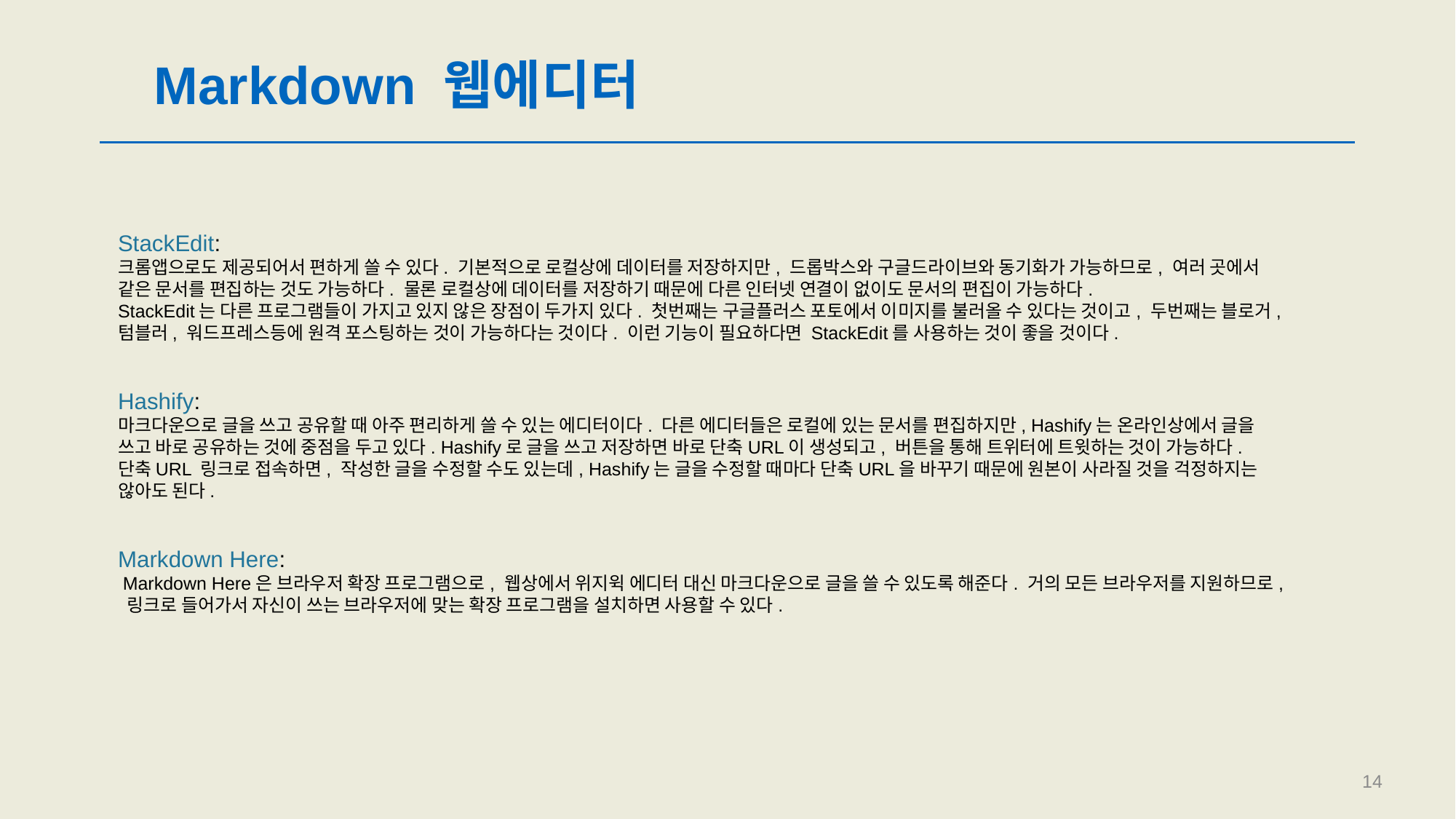

# Markdown 웹에디터

StackEdit:
크롬앱으로도 제공되어서 편하게 쓸 수 있다. 기본적으로 로컬상에 데이터를 저장하지만, 드롭박스와 구글드라이브와 동기화가 가능하므로, 여러 곳에서 같은 문서를 편집하는 것도 가능하다. 물론 로컬상에 데이터를 저장하기 때문에 다른 인터넷 연결이 없이도 문서의 편집이 가능하다.
StackEdit는 다른 프로그램들이 가지고 있지 않은 장점이 두가지 있다. 첫번째는 구글플러스 포토에서 이미지를 불러올 수 있다는 것이고, 두번째는 블로거, 텀블러, 워드프레스등에 원격 포스팅하는 것이 가능하다는 것이다. 이런 기능이 필요하다면 StackEdit를 사용하는 것이 좋을 것이다.

Hashify:
마크다운으로 글을 쓰고 공유할 때 아주 편리하게 쓸 수 있는 에디터이다. 다른 에디터들은 로컬에 있는 문서를 편집하지만, Hashify는 온라인상에서 글을 쓰고 바로 공유하는 것에 중점을 두고 있다. Hashify로 글을 쓰고 저장하면 바로 단축URL이 생성되고, 버튼을 통해 트위터에 트윗하는 것이 가능하다. 단축URL 링크로 접속하면, 작성한 글을 수정할 수도 있는데, Hashify는 글을 수정할 때마다 단축URL을 바꾸기 때문에 원본이 사라질 것을 걱정하지는 않아도 된다.

Markdown Here:
 Markdown Here은 브라우저 확장 프로그램으로, 웹상에서 위지윅 에디터 대신 마크다운으로 글을 쓸 수 있도록 해준다. 거의 모든 브라우저를 지원하므로, 링크로 들어가서 자신이 쓰는 브라우저에 맞는 확장 프로그램을 설치하면 사용할 수 있다.
14